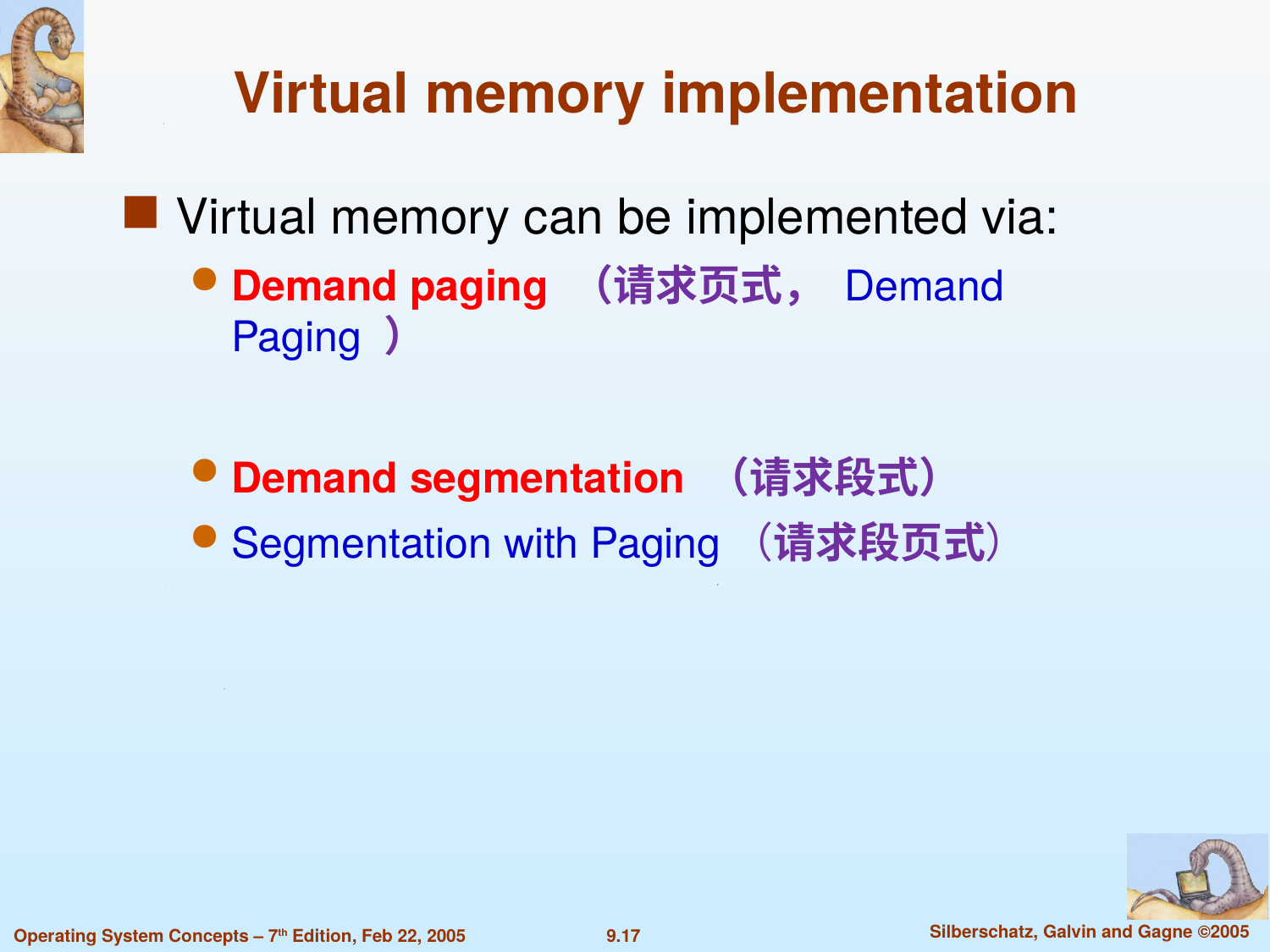

Virtual memory implementation
Virtual memory can be implemented via:
Demand paging （请求页式， Demand Paging ）

Demand segmentation （请求段式）
Segmentation with Paging（请求段页式）